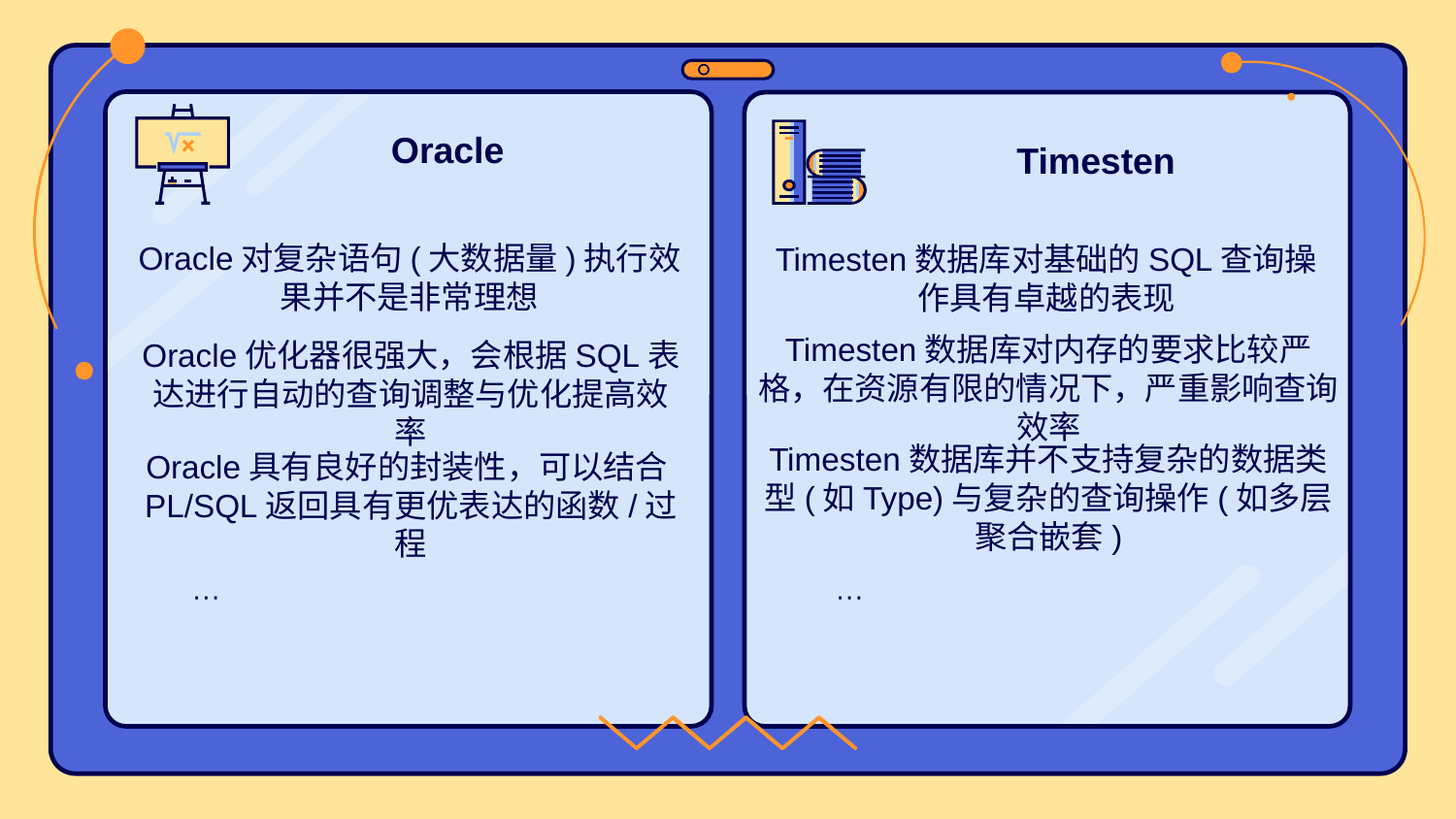

# Oracle

Timesten
Oracle对复杂语句(大数据量)执行效果并不是非常理想
Timesten数据库对基础的SQL查询操作具有卓越的表现
Timesten数据库对内存的要求比较严格，在资源有限的情况下，严重影响查询效率
Oracle优化器很强大，会根据SQL表达进行自动的查询调整与优化提高效率
Timesten数据库并不支持复杂的数据类型(如Type)与复杂的查询操作(如多层聚合嵌套)
Oracle具有良好的封装性，可以结合PL/SQL返回具有更优表达的函数/过程
···
···